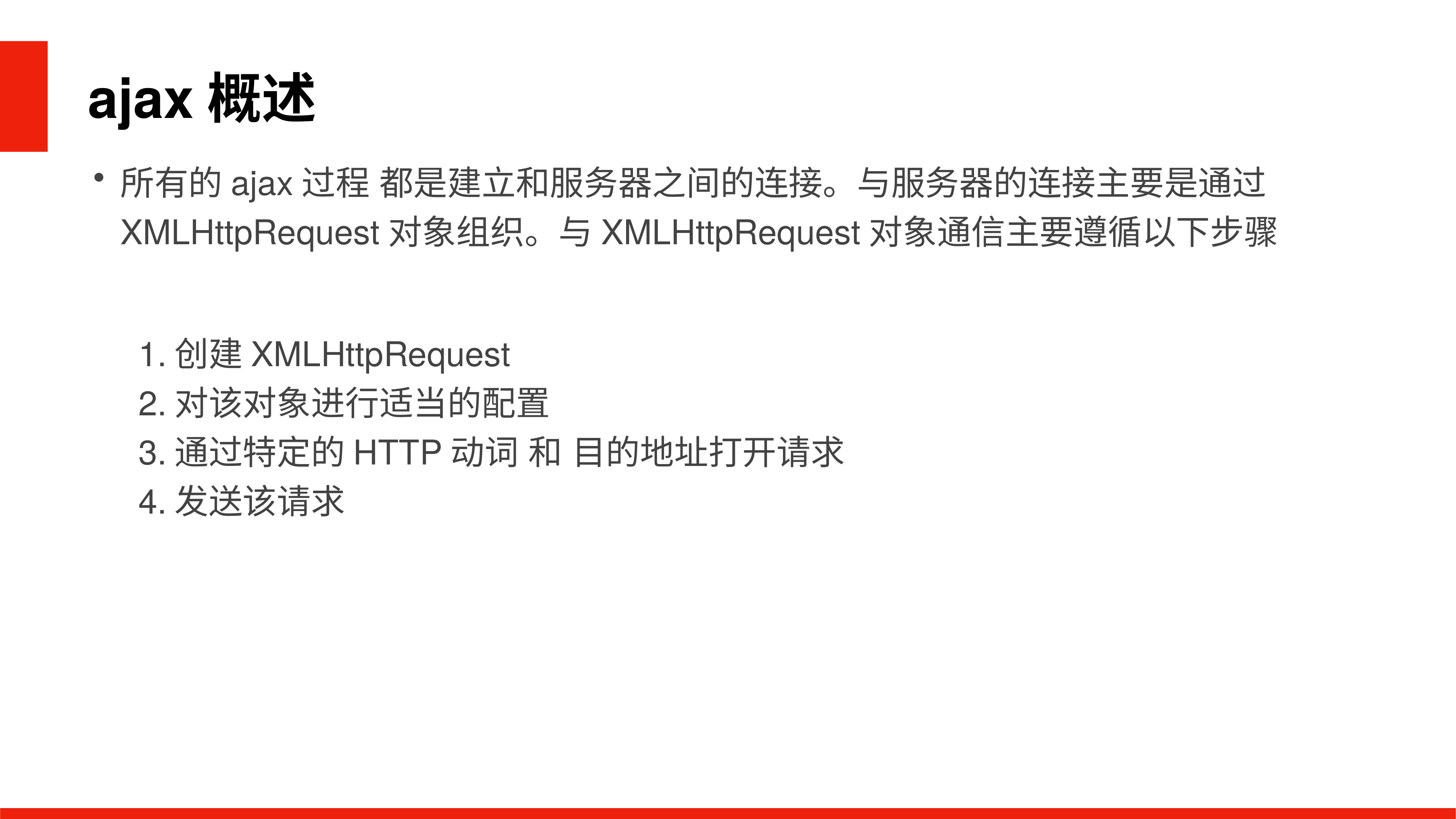

ajax概述
所有的ajax过程 都是建立和服务器之间的连接。与服务器的连接主要是通过XMLHttpRequest对象组织。与XMLHttpRequest对象通信主要遵循以下步骤
创建XMLHttpRequest
对该对象进行适当的配置
通过特定的HTTP动词 和 目的地址打开请求
发送该请求
4